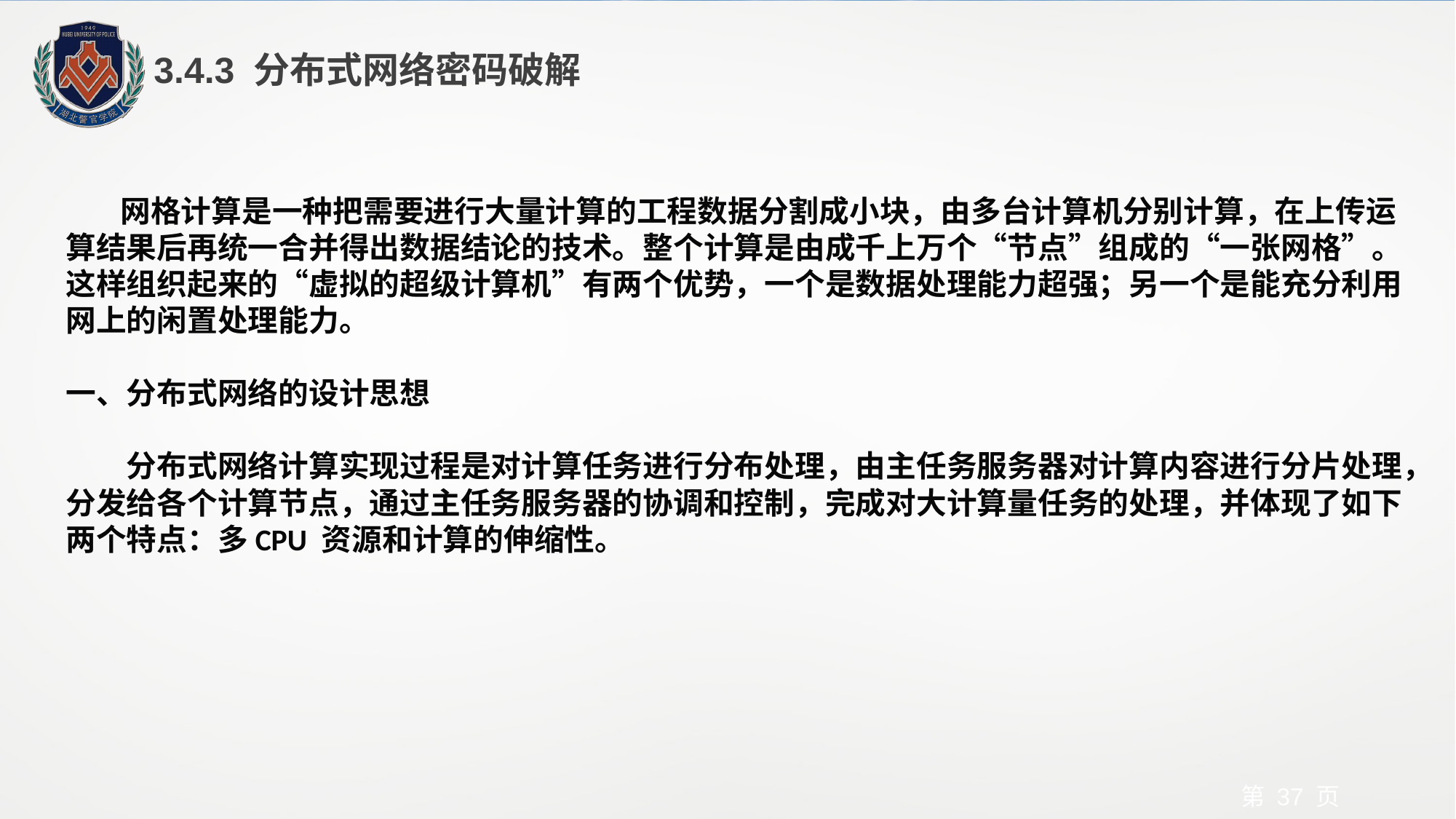

3.4.3 分布式网络密码破解
　　网格计算是一种把需要进行大量计算的工程数据分割成小块，由多台计算机分别计算，在上传运算结果后再统一合并得出数据结论的技术。整个计算是由成千上万个“节点”组成的“一张网格”。这样组织起来的“虚拟的超级计算机”有两个优势，一个是数据处理能力超强；另一个是能充分利用网上的闲置处理能力。

一、分布式网络的设计思想

　　分布式网络计算实现过程是对计算任务进行分布处理，由主任务服务器对计算内容进行分片处理，分发给各个计算节点，通过主任务服务器的协调和控制，完成对大计算量任务的处理，并体现了如下两个特点：多CPU 资源和计算的伸缩性。